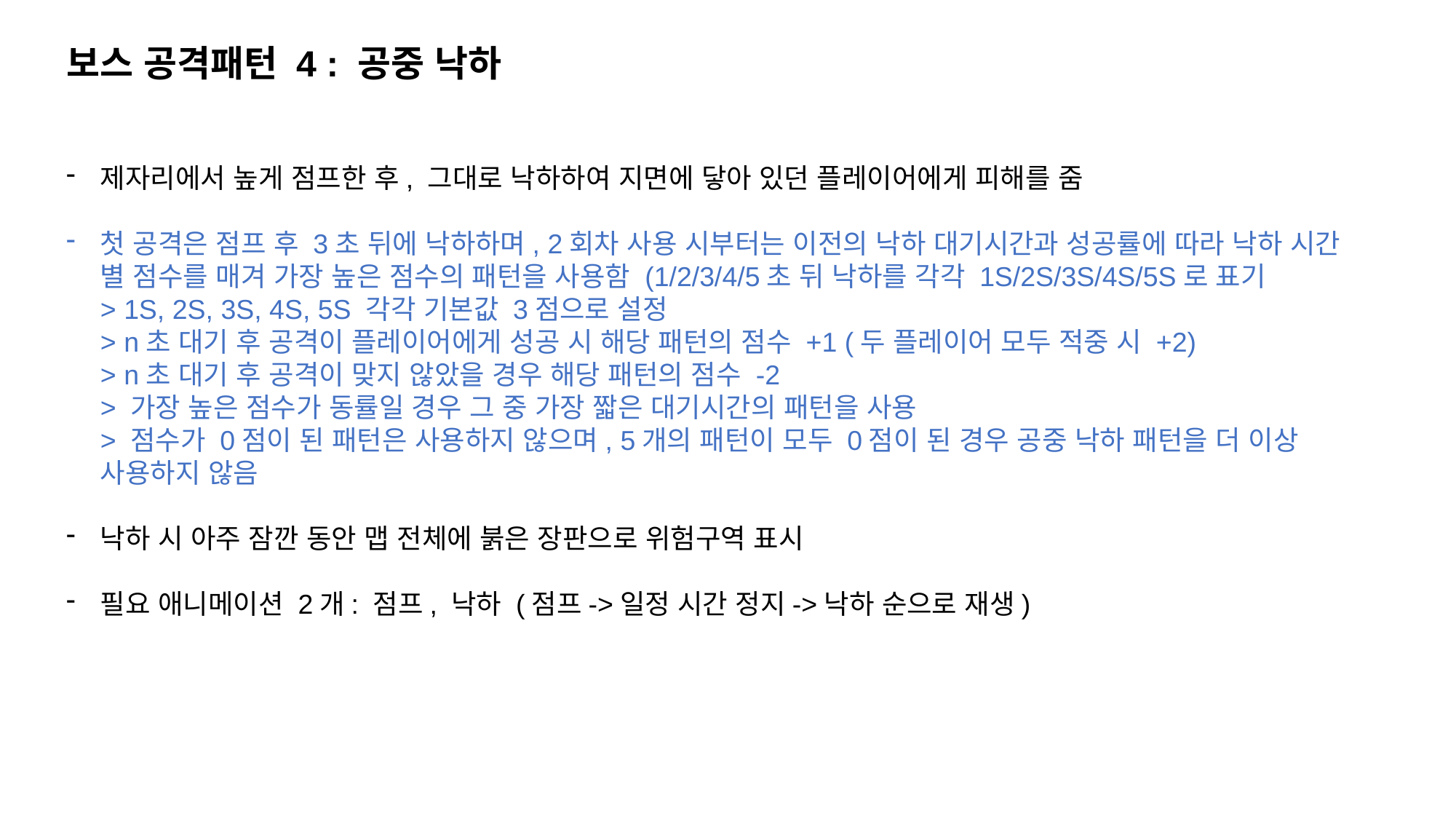

보스 공격패턴 4 : 공중 낙하
제자리에서 높게 점프한 후, 그대로 낙하하여 지면에 닿아 있던 플레이어에게 피해를 줌

첫 공격은 점프 후 3초 뒤에 낙하하며, 2회차 사용 시부터는 이전의 낙하 대기시간과 성공률에 따라 낙하 시간 별 점수를 매겨 가장 높은 점수의 패턴을 사용함 (1/2/3/4/5초 뒤 낙하를 각각 1S/2S/3S/4S/5S로 표기
> 1S, 2S, 3S, 4S, 5S 각각 기본값 3점으로 설정
> n초 대기 후 공격이 플레이어에게 성공 시 해당 패턴의 점수 +1 (두 플레이어 모두 적중 시 +2)
> n초 대기 후 공격이 맞지 않았을 경우 해당 패턴의 점수 -2
> 가장 높은 점수가 동률일 경우 그 중 가장 짧은 대기시간의 패턴을 사용
> 점수가 0점이 된 패턴은 사용하지 않으며, 5개의 패턴이 모두 0점이 된 경우 공중 낙하 패턴을 더 이상 사용하지 않음

낙하 시 아주 잠깐 동안 맵 전체에 붉은 장판으로 위험구역 표시

필요 애니메이션 2개: 점프, 낙하 (점프->일정 시간 정지->낙하 순으로 재생)